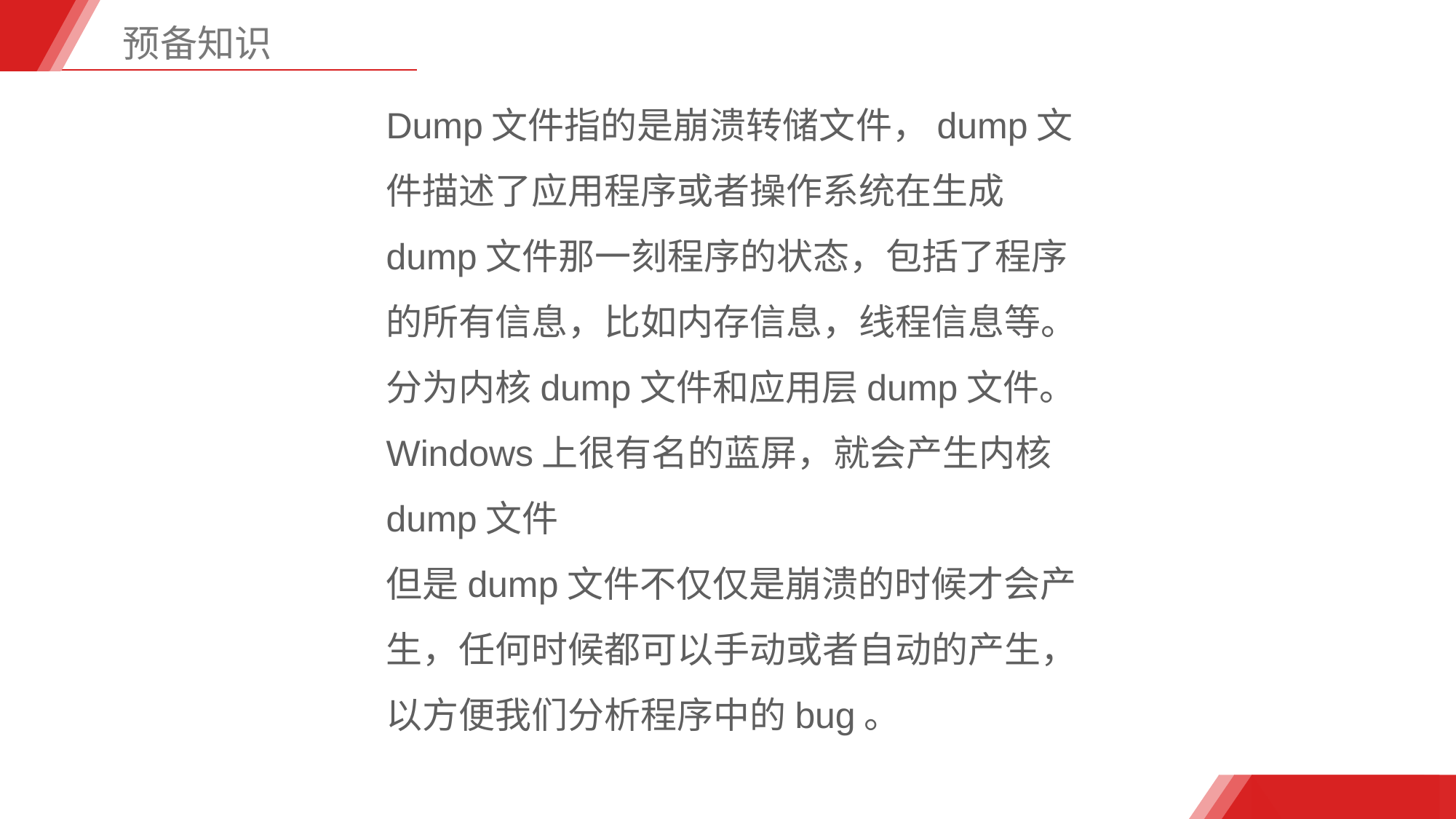

预备知识
Dump文件指的是崩溃转储文件，dump文件描述了应用程序或者操作系统在生成dump文件那一刻程序的状态，包括了程序的所有信息，比如内存信息，线程信息等。分为内核dump文件和应用层dump文件。
Windows上很有名的蓝屏，就会产生内核dump文件
但是dump文件不仅仅是崩溃的时候才会产生，任何时候都可以手动或者自动的产生，以方便我们分析程序中的bug。